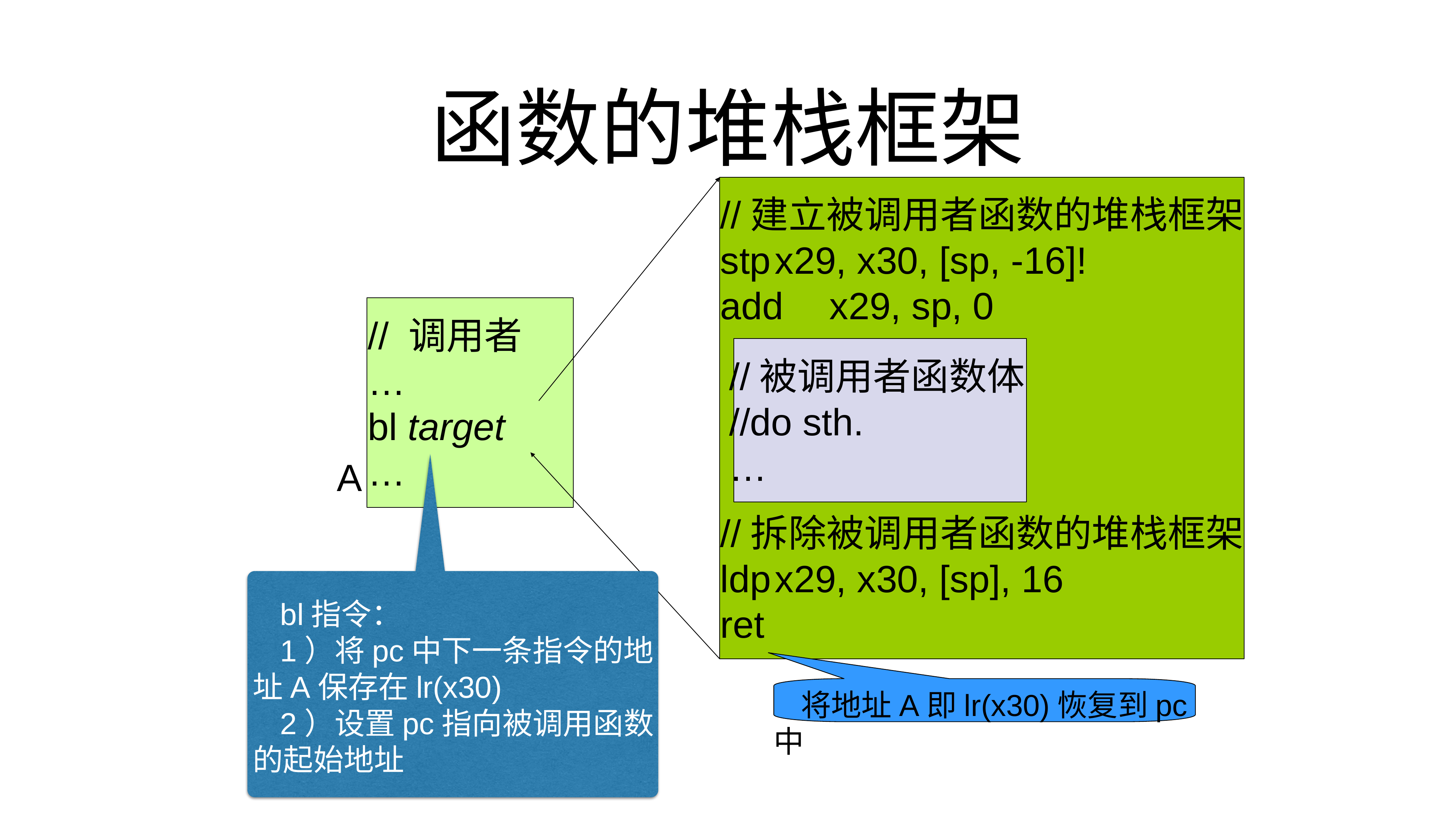

函数的堆栈框架

//建立被调用者函数的堆栈框架
stp	x29, x30, [sp, -16]!
add	x29, sp, 0

//拆除被调用者函数的堆栈框架
ldp	x29, x30, [sp], 16
ret

// 调用者
…
bl target
…

//被调用者函数体
//do sth.
…
A

bl指令：
1）将pc中下一条指令的地址A保存在lr(x30)
2）设置pc指向被调用函数的起始地址

将地址A即lr(x30)恢复到pc中